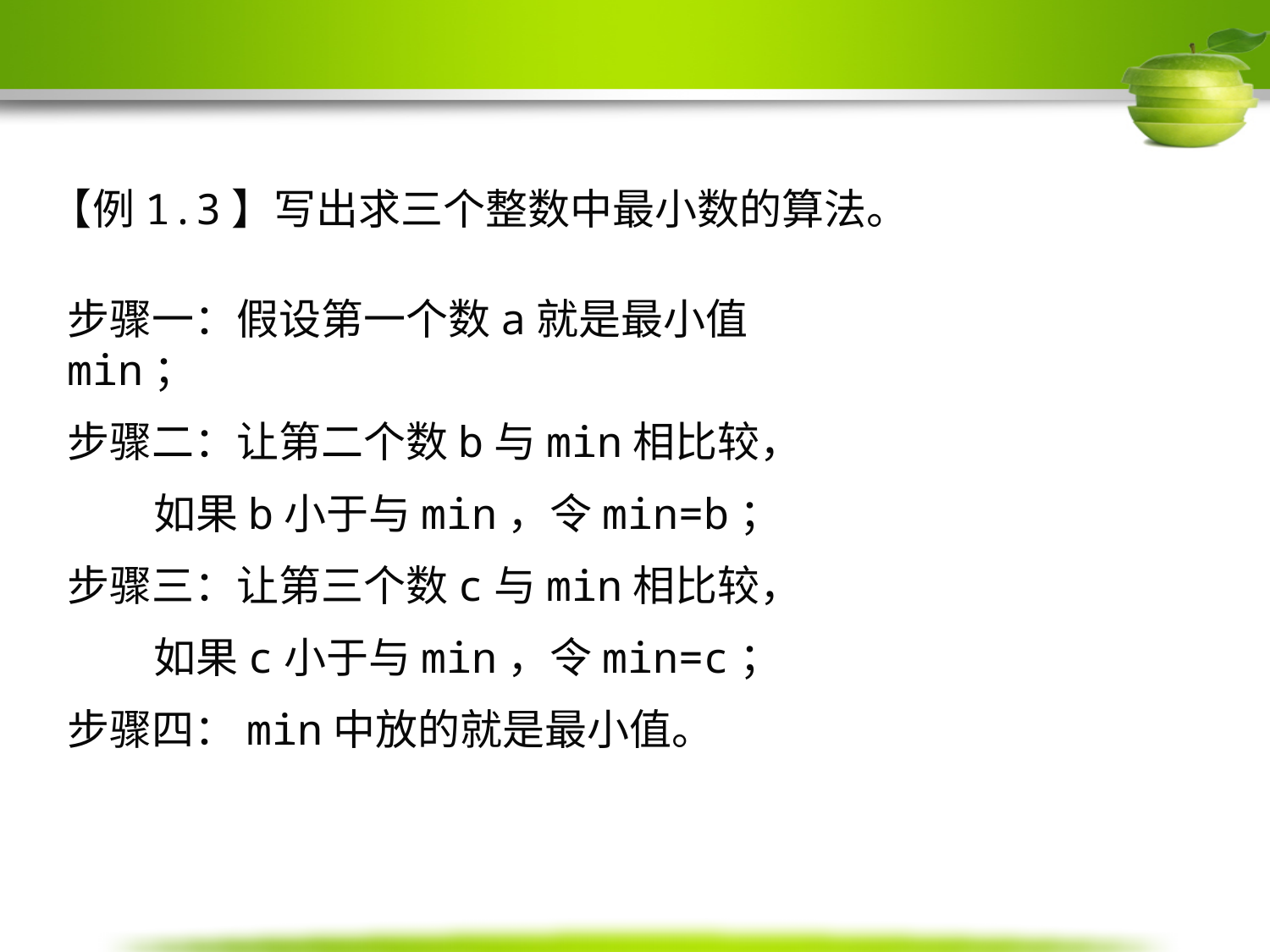

【例1.3】写出求三个整数中最小数的算法。
步骤一：假设第一个数a就是最小值min；
步骤二：让第二个数b与min相比较，
        如果b小于与min，令min=b；
步骤三：让第三个数c与min相比较，
        如果c小于与min，令min=c；
步骤四：min中放的就是最小值。